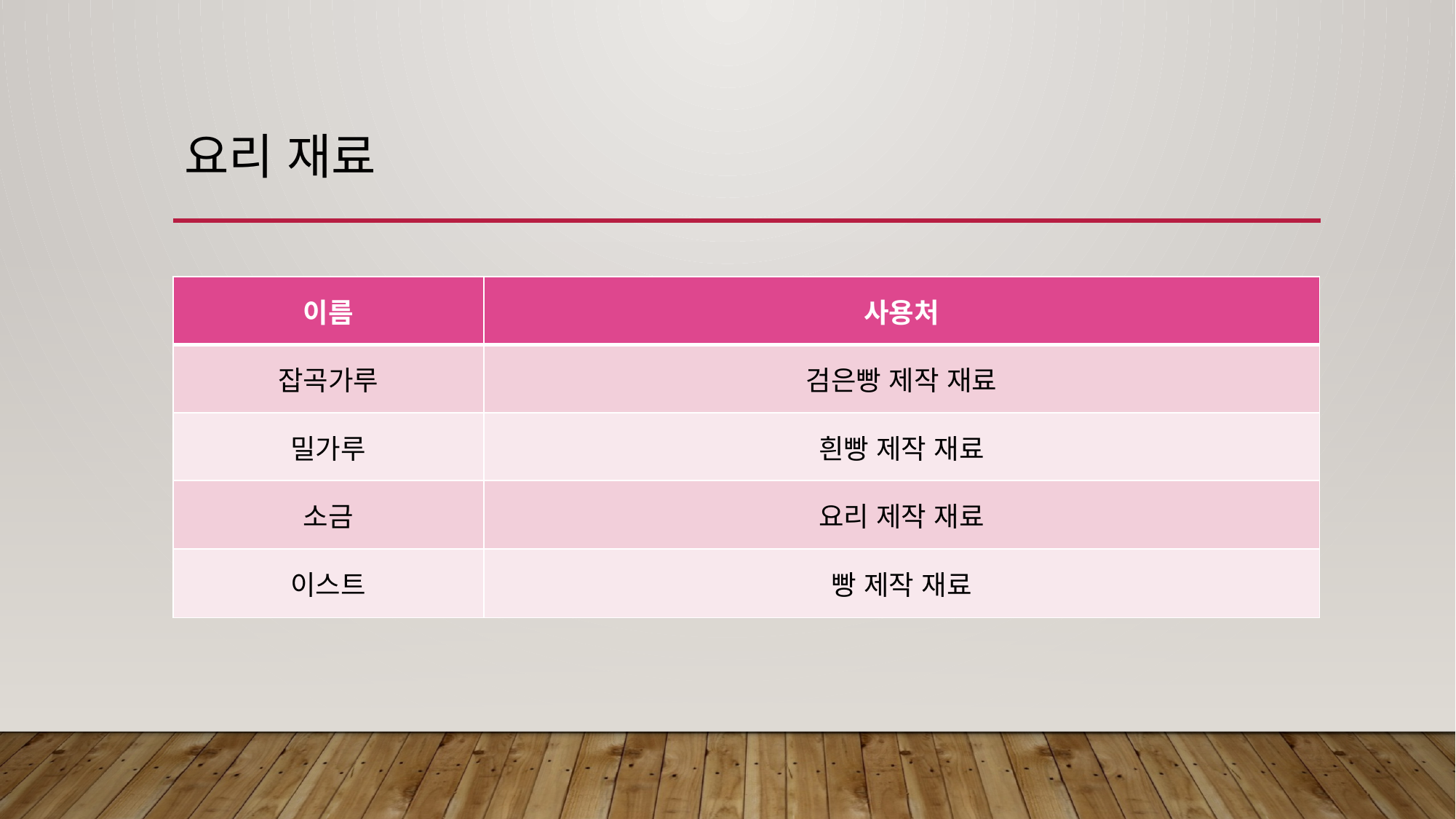

# 요리 재료
| 이름 | 사용처 |
| --- | --- |
| 잡곡가루 | 검은빵 제작 재료 |
| 밀가루 | 흰빵 제작 재료 |
| 소금 | 요리 제작 재료 |
| 이스트 | 빵 제작 재료 |